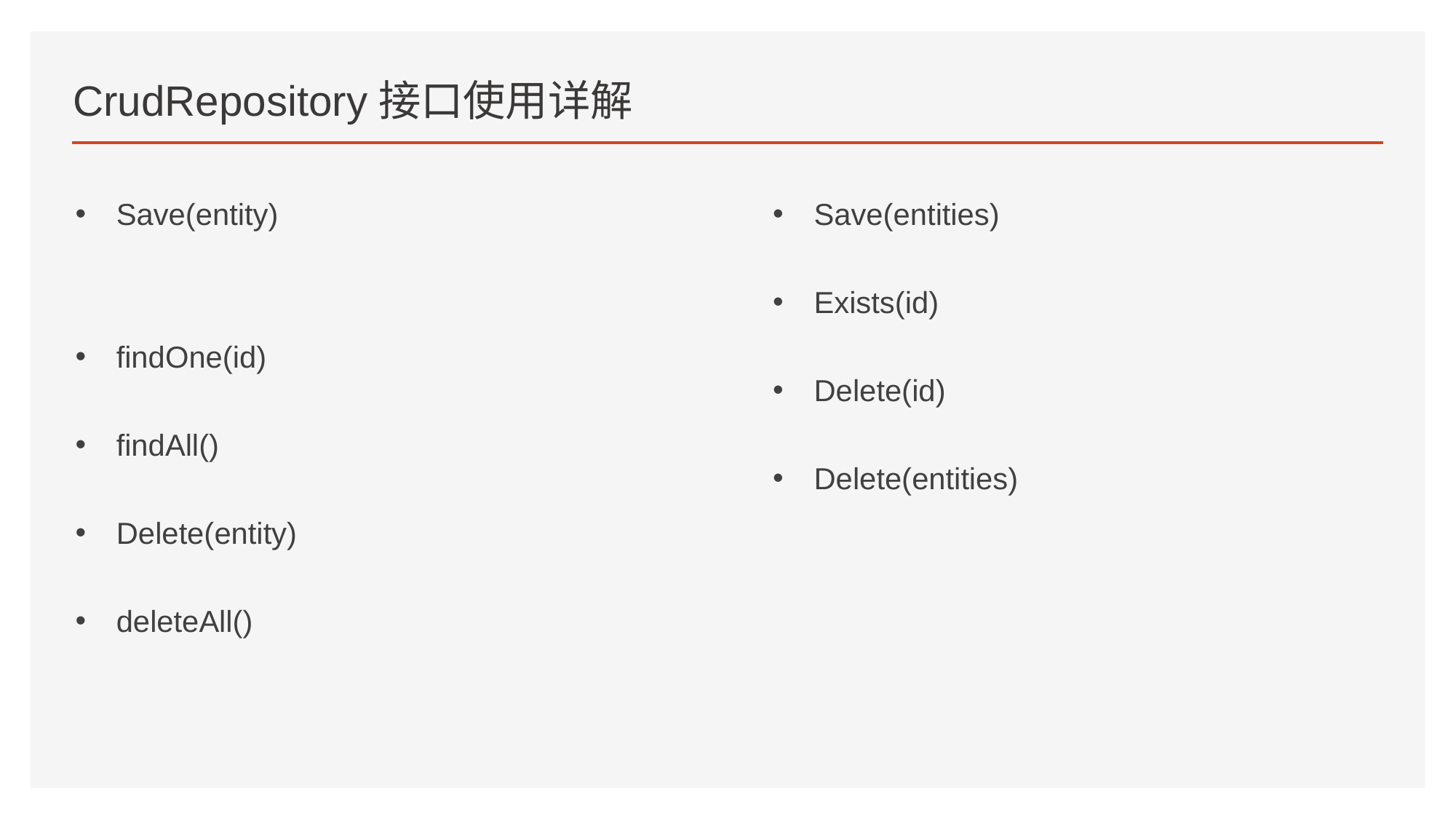

# CrudRepository接口使用详解
Save(entity)
findOne(id)
findAll()
Delete(entity)
deleteAll()
Save(entities)
Exists(id)
Delete(id)
Delete(entities)